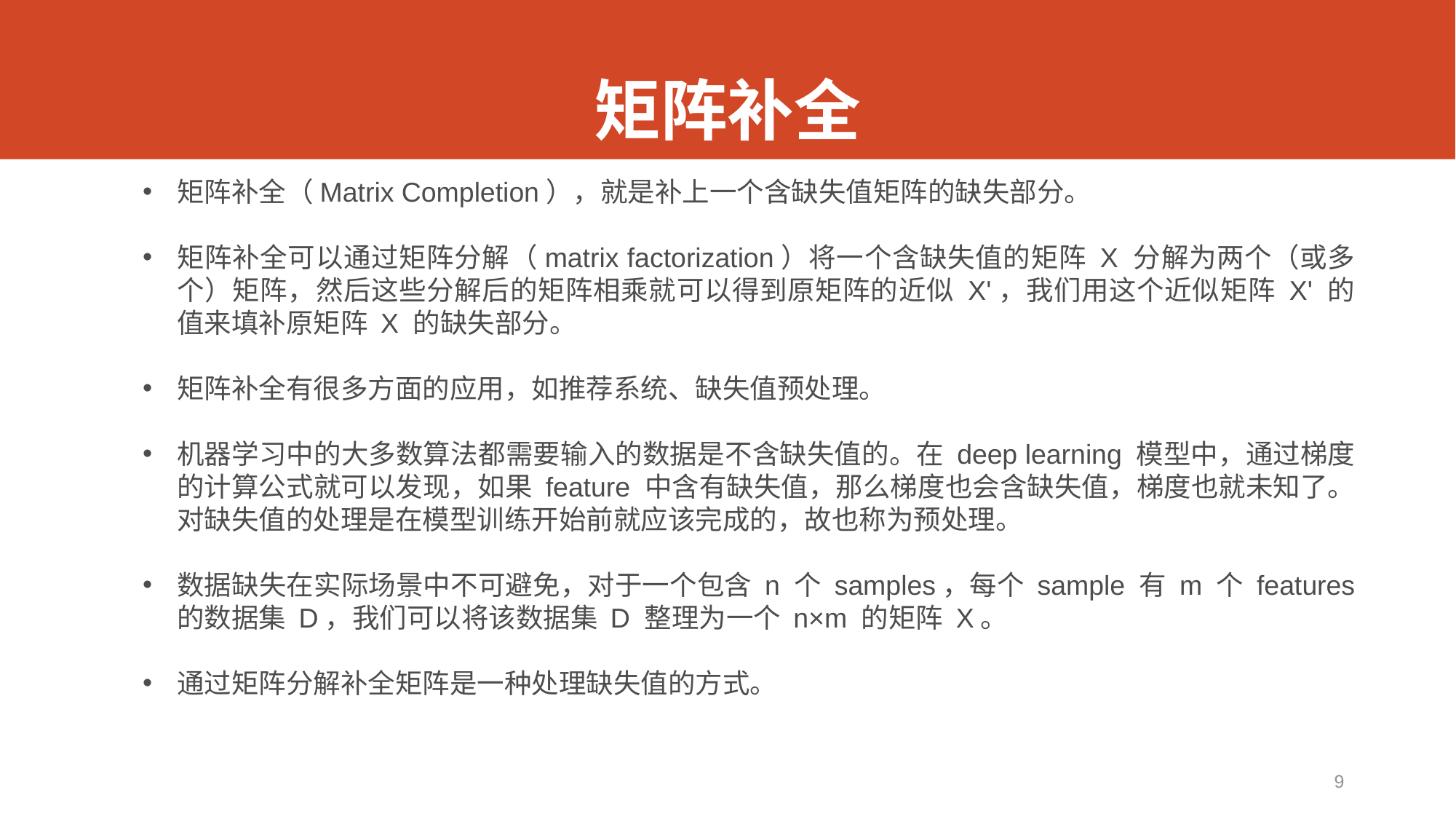

# 矩阵补全
矩阵补全（Matrix Completion），就是补上一个含缺失值矩阵的缺失部分。

矩阵补全可以通过矩阵分解（matrix factorization）将一个含缺失值的矩阵 X 分解为两个（或多个）矩阵，然后这些分解后的矩阵相乘就可以得到原矩阵的近似 X'，我们用这个近似矩阵 X' 的值来填补原矩阵 X 的缺失部分。

矩阵补全有很多方面的应用，如推荐系统、缺失值预处理。

机器学习中的大多数算法都需要输入的数据是不含缺失值的。在 deep learning 模型中，通过梯度的计算公式就可以发现，如果 feature 中含有缺失值，那么梯度也会含缺失值，梯度也就未知了。对缺失值的处理是在模型训练开始前就应该完成的，故也称为预处理。

数据缺失在实际场景中不可避免，对于一个包含 n 个 samples，每个 sample 有 m 个 features 的数据集 D，我们可以将该数据集 D 整理为一个 n×m 的矩阵 X。

通过矩阵分解补全矩阵是一种处理缺失值的方式。
9